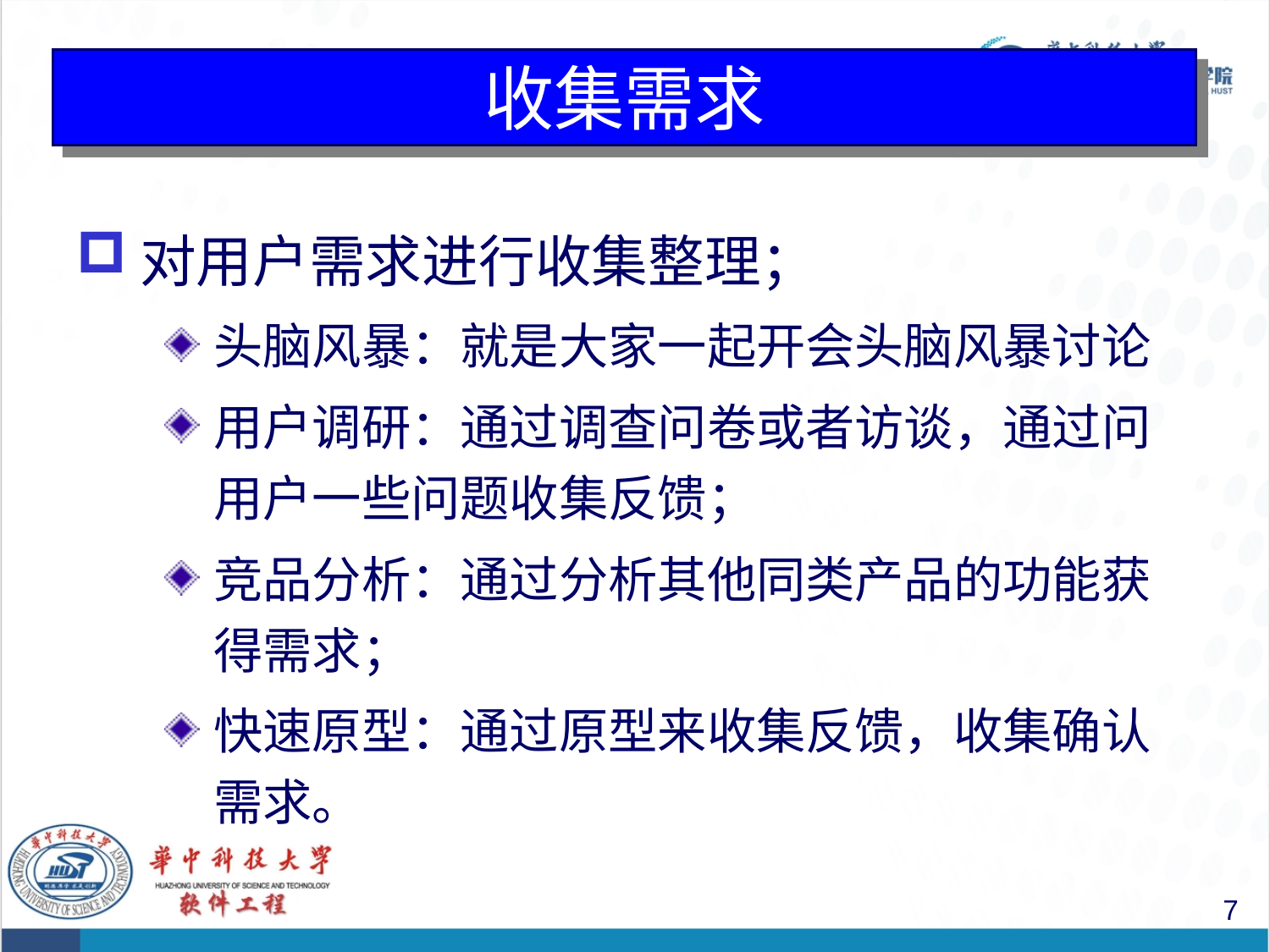

# 收集需求
对用户需求进行收集整理；
头脑风暴：就是大家一起开会头脑风暴讨论
用户调研：通过调查问卷或者访谈，通过问用户一些问题收集反馈；
竞品分析：通过分析其他同类产品的功能获得需求；
快速原型：通过原型来收集反馈，收集确认需求。

7